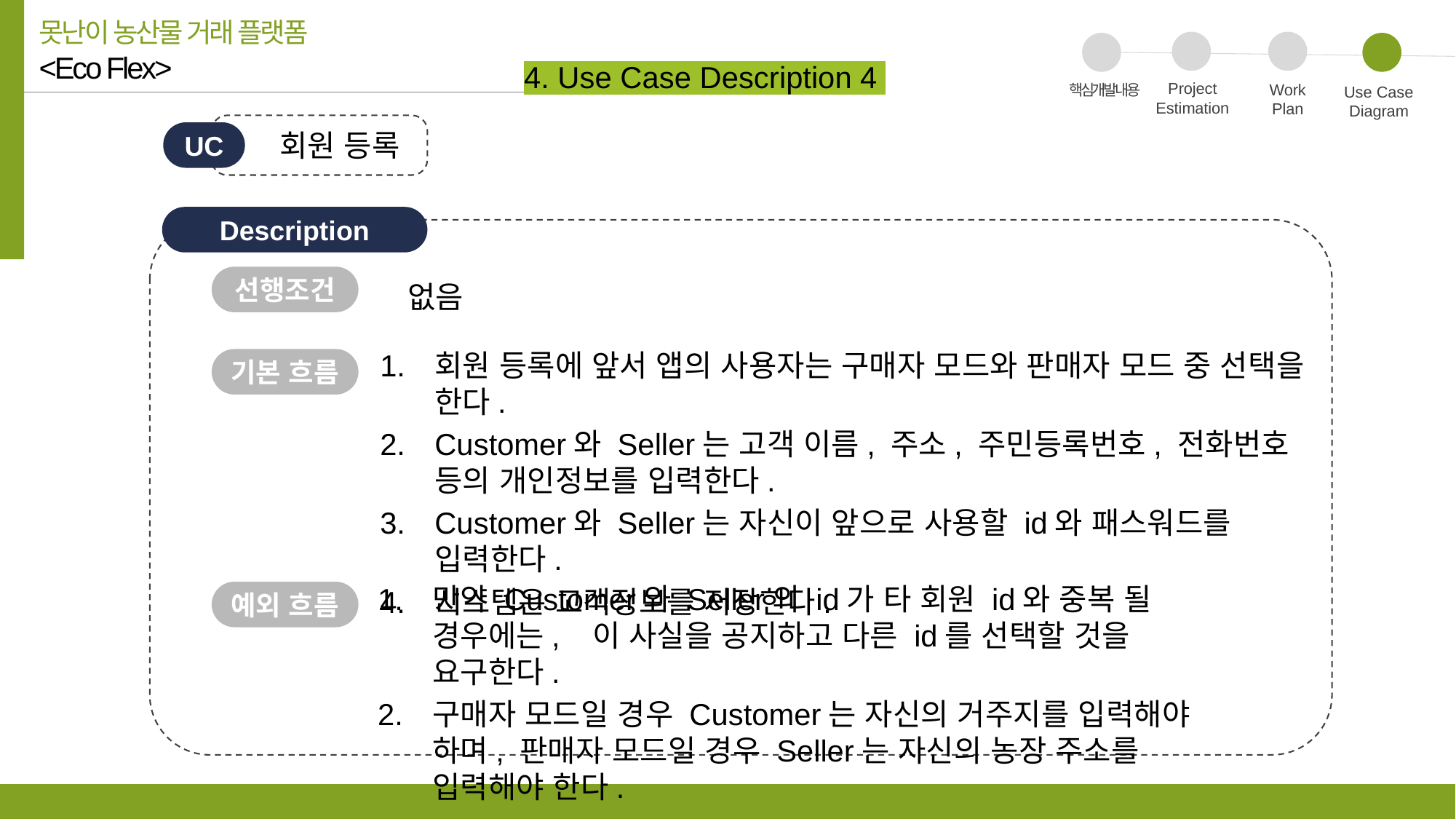

못난이 농산물 거래 플랫폼
<Eco Flex>

02

04
03
4. Use Case Description 4
01
Project
Estimation
Work
Plan
핵심개발내용
Use Case
Diagram

회원 등록
UC
Description

 없음
선행조건
회원 등록에 앞서 앱의 사용자는 구매자 모드와 판매자 모드 중 선택을 한다.
Customer와 Seller는 고객 이름, 주소, 주민등록번호, 전화번호 등의 개인정보를 입력한다.
Customer와 Seller는 자신이 앞으로 사용할 id와 패스워드를 입력한다.
시스템은 고객정보를 저장한다.

기본 흐름
만약 Customer와 Seller의 id가 타 회원 id와 중복 될 경우에는,   이 사실을 공지하고 다른 id를 선택할 것을 요구한다.
구매자 모드일 경우 Customer는 자신의 거주지를 입력해야 하며, 판매자 모드일 경우 Seller는 자신의 농장 주소를 입력해야 한다.

예외 흐름